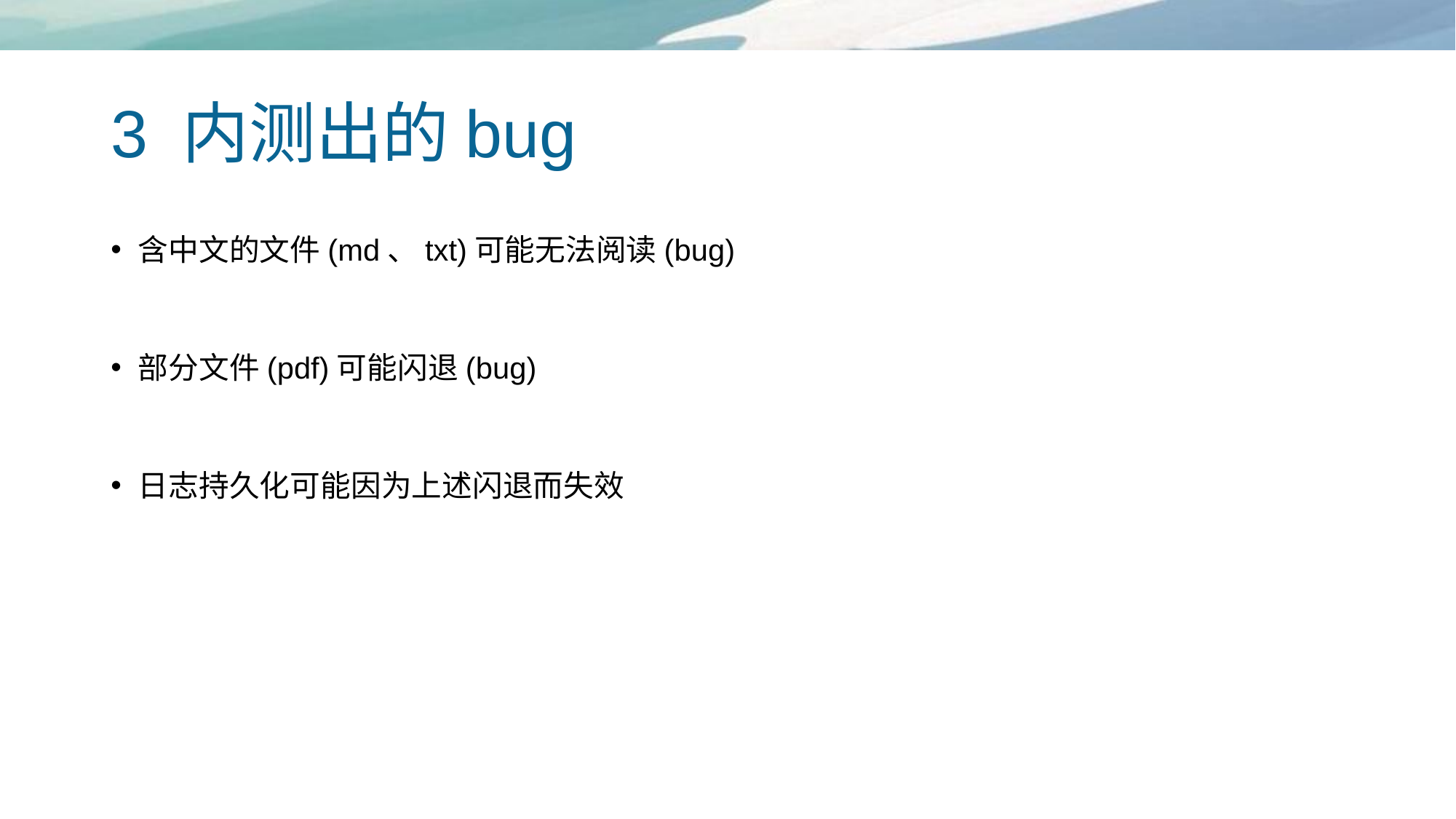

# 3 内测出的bug
含中文的文件(md、txt)可能无法阅读(bug)

部分文件(pdf)可能闪退(bug)

日志持久化可能因为上述闪退而失效